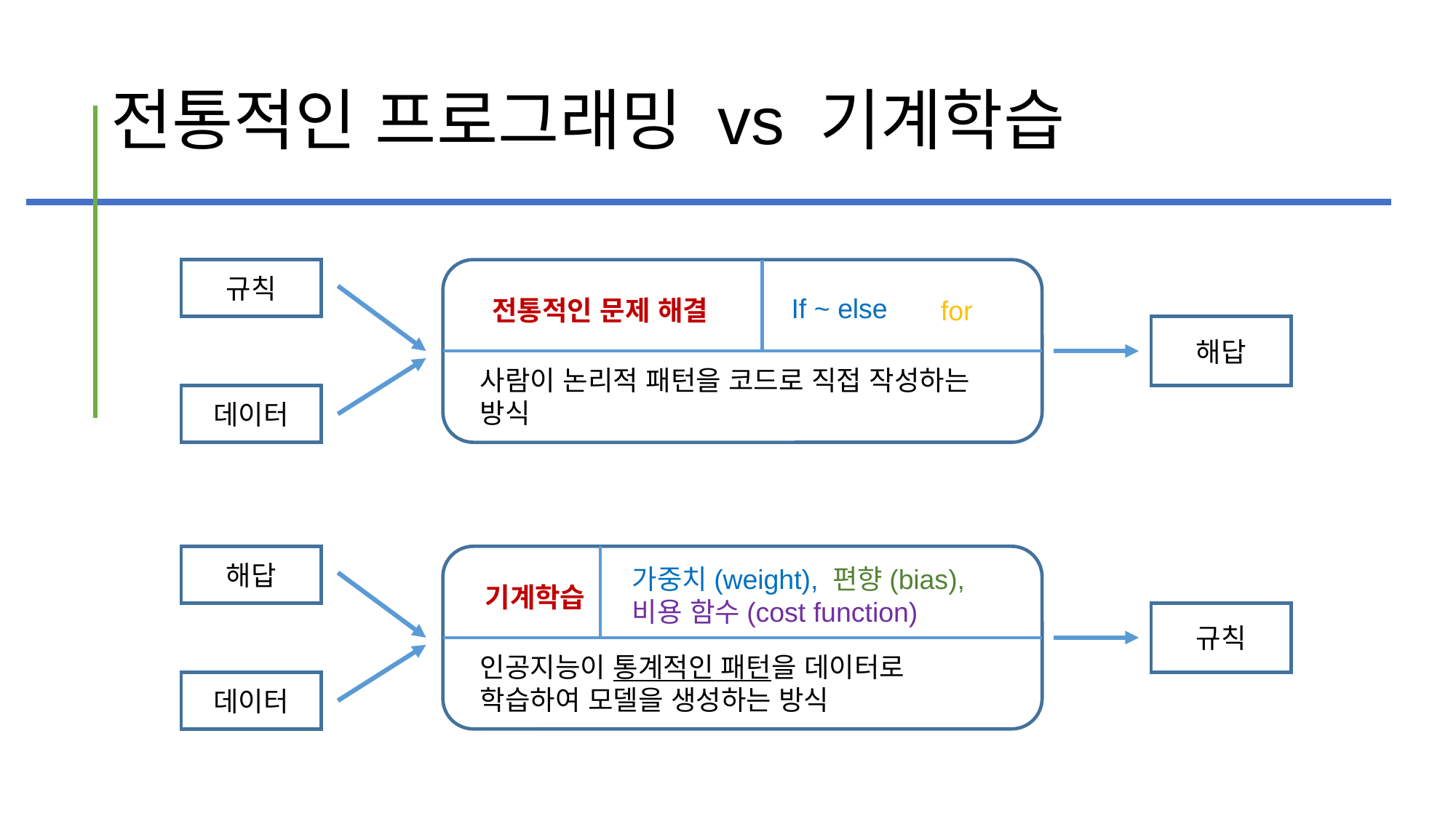

# 전통적인 프로그래밍 vs 기계학습
규칙

If ~ else
전통적인 문제 해결
for
해답
사람이 논리적 패턴을 코드로 직접 작성하는 방식
데이터
해답

가중치(weight), 편향(bias),
비용 함수(cost function)
기계학습
규칙
인공지능이 통계적인 패턴을 데이터로 학습하여 모델을 생성하는 방식
데이터